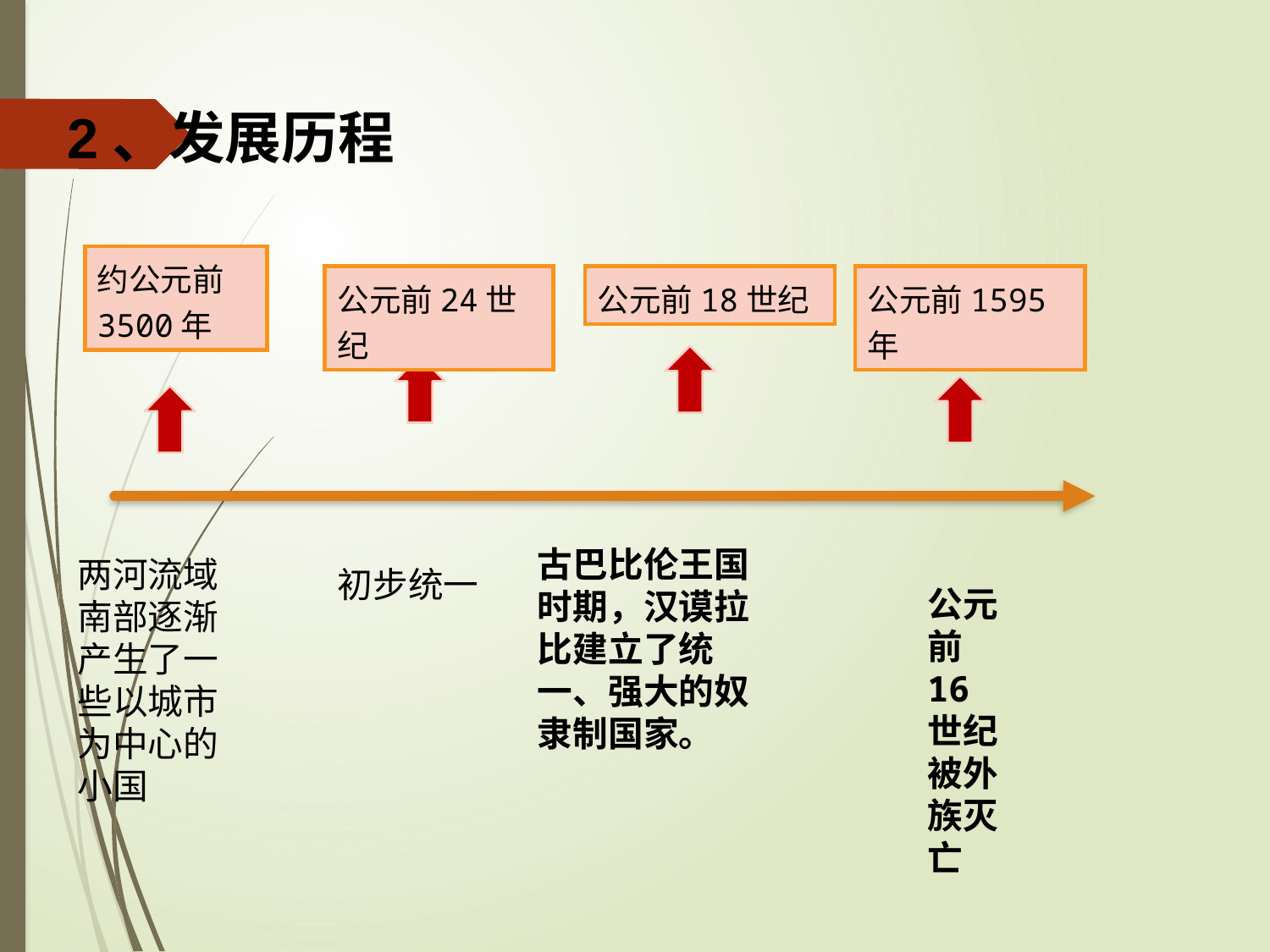

2、发展历程
约公元前3500年
公元前24世纪
公元前18世纪
公元前1595年

古巴比伦王国时期，汉谟拉比建立了统一、强大的奴隶制国家。
两河流域南部逐渐产生了一些以城市为中心的小国
初步统一
公元前16世纪被外族灭亡